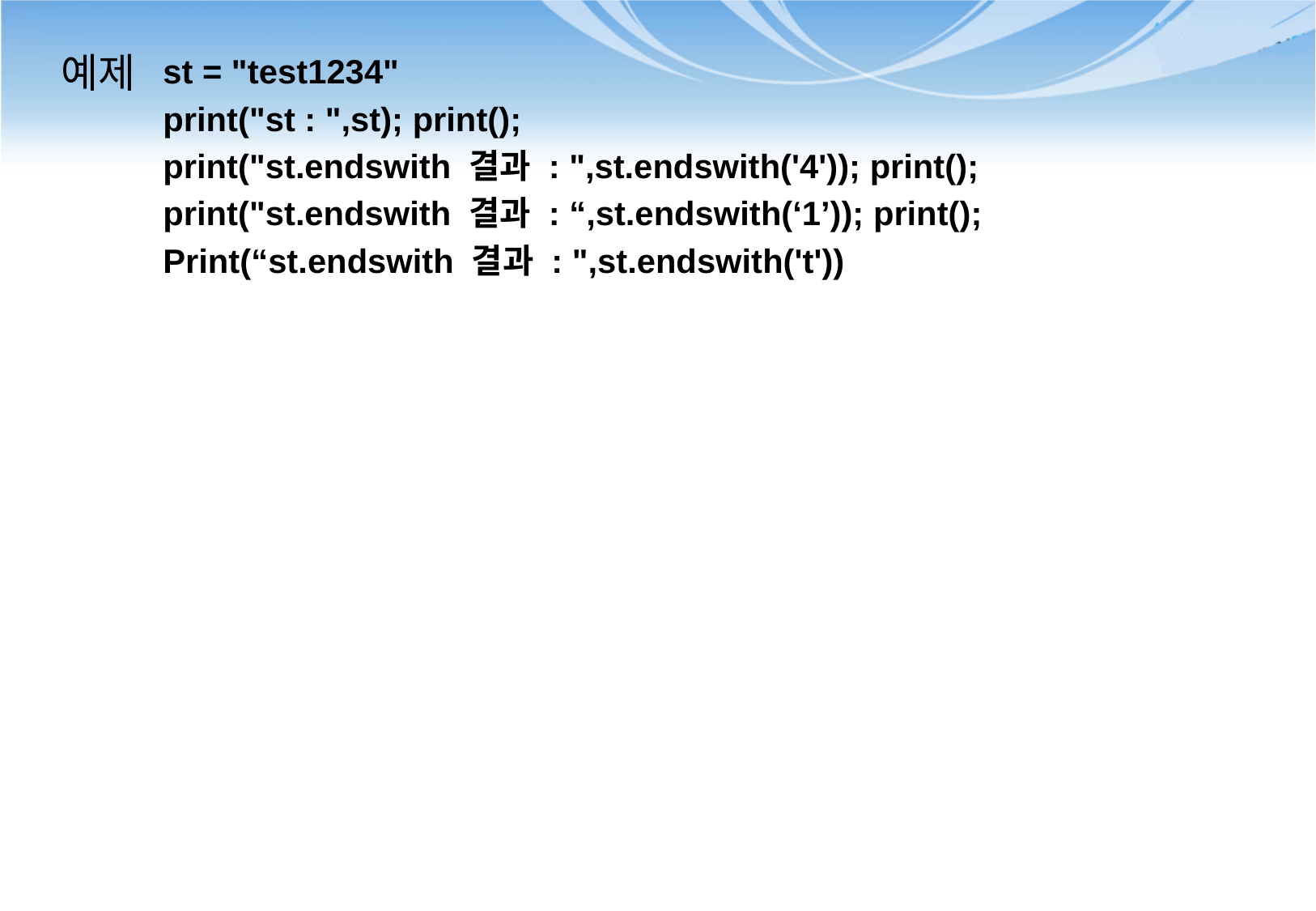

# 예제
st = "test1234"
print("st : ",st); print();
print("st.endswith 결과 : ",st.endswith('4')); print();
print("st.endswith 결과 : “,st.endswith(‘1’)); print();
Print(“st.endswith 결과 : ",st.endswith('t'))